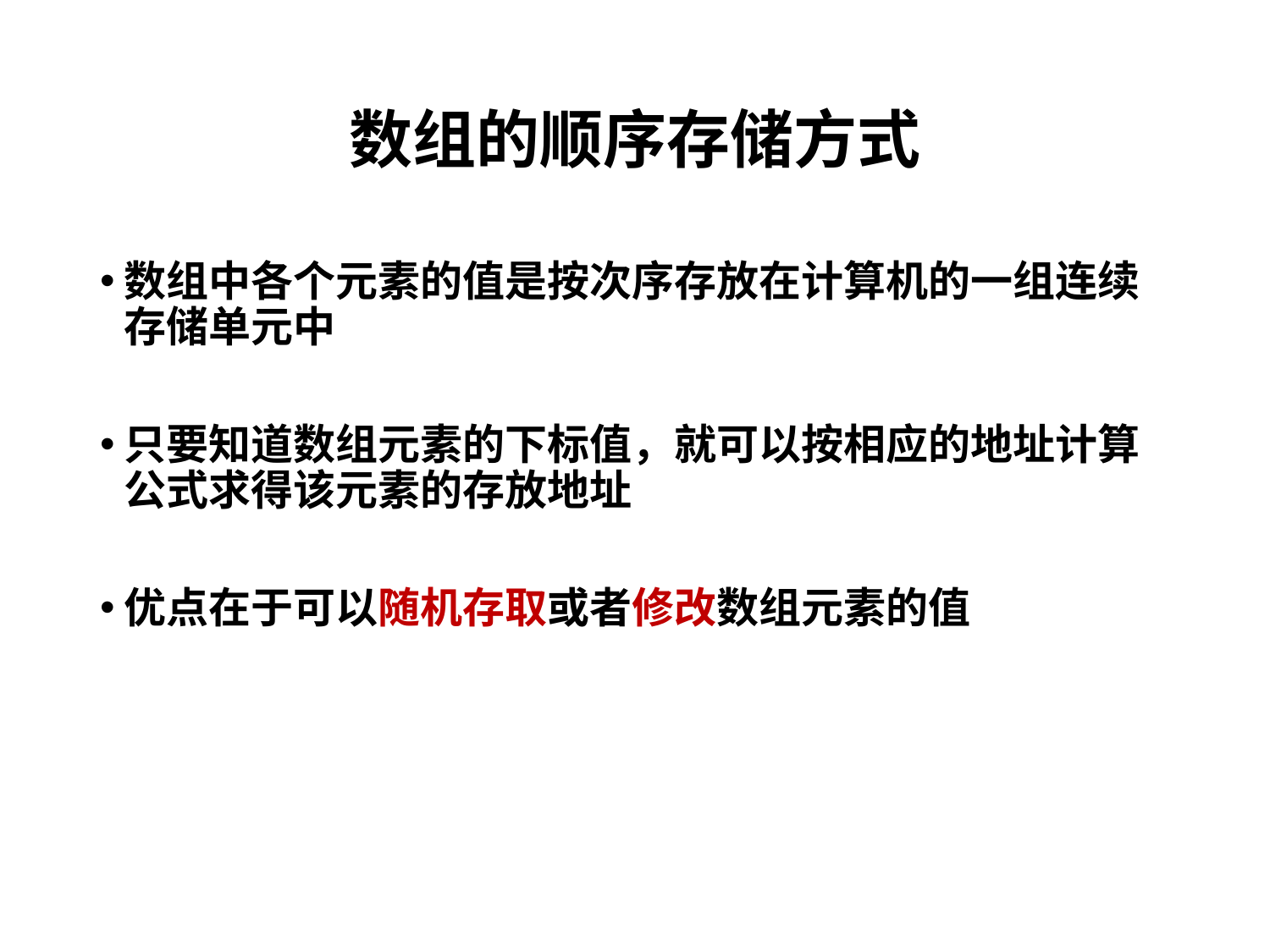

# 数组的顺序存储方式
数组中各个元素的值是按次序存放在计算机的一组连续存储单元中

只要知道数组元素的下标值，就可以按相应的地址计算公式求得该元素的存放地址

优点在于可以随机存取或者修改数组元素的值